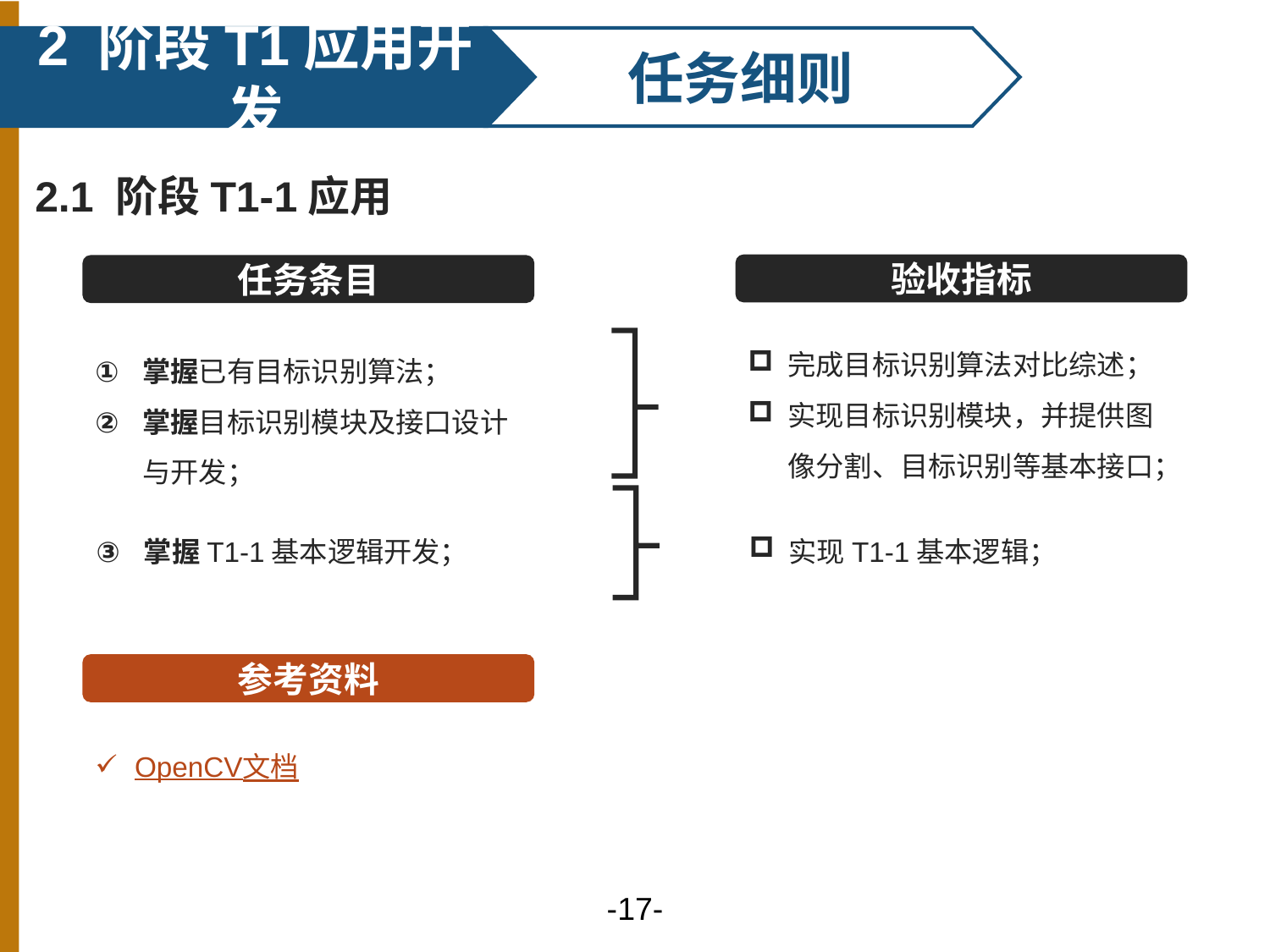

2 阶段T1应用开发
任务细则
2.1 阶段T1-1应用

验收指标
任务条目
完成目标识别算法对比综述；
实现目标识别模块，并提供图像分割、目标识别等基本接口；
掌握已有目标识别算法；
掌握目标识别模块及接口设计与开发；

实现T1-1基本逻辑；
掌握T1-1基本逻辑开发；

参考资料
OpenCV文档

-17-